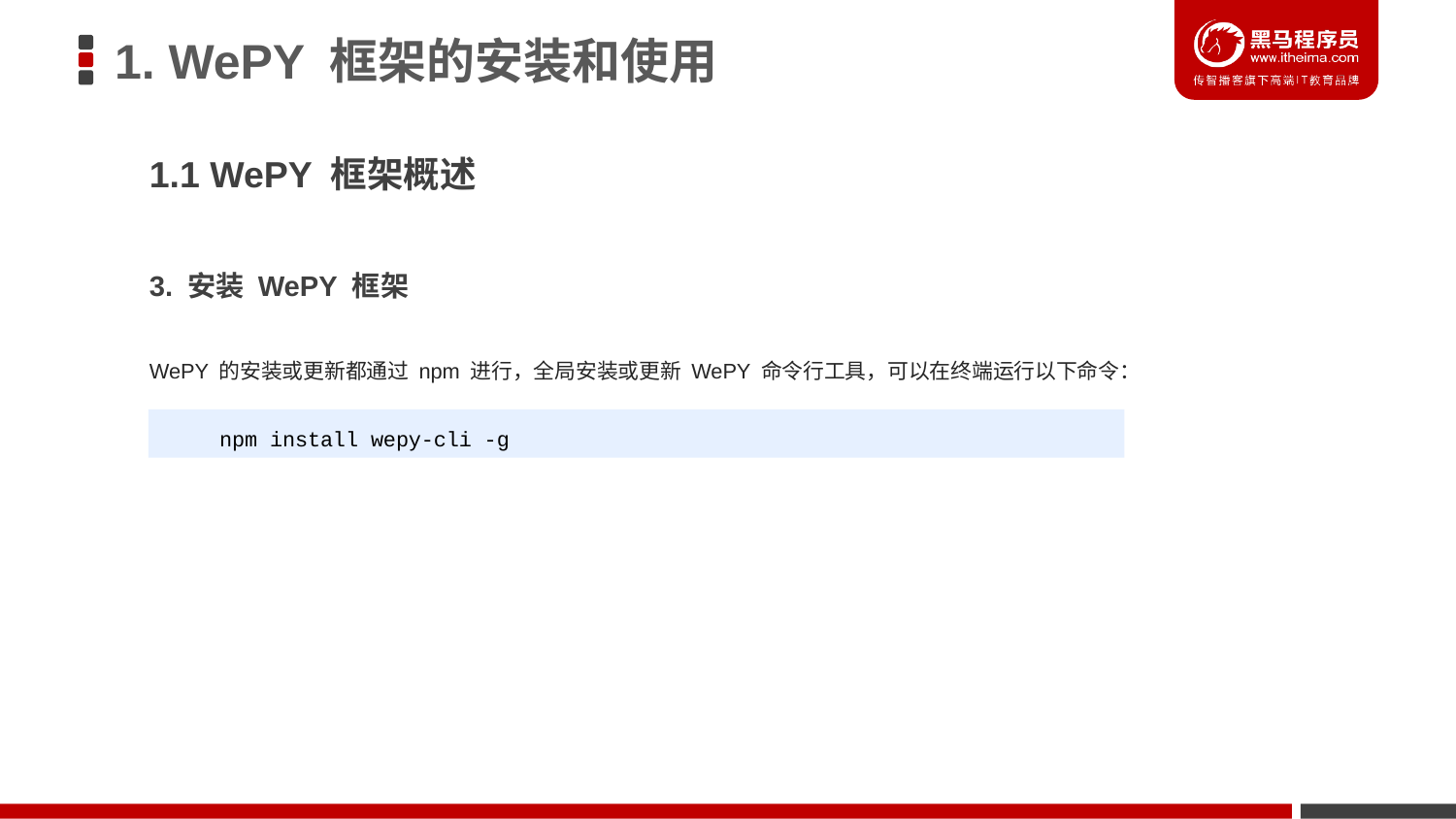

# 1. WePY 框架的安装和使用
1.1 WePY 框架概述
3. 安装 WePY 框架
WePY 的安装或更新都通过 npm 进行，全局安装或更新 WePY 命令行工具，可以在终端运行以下命令：

npm install wepy-cli -g